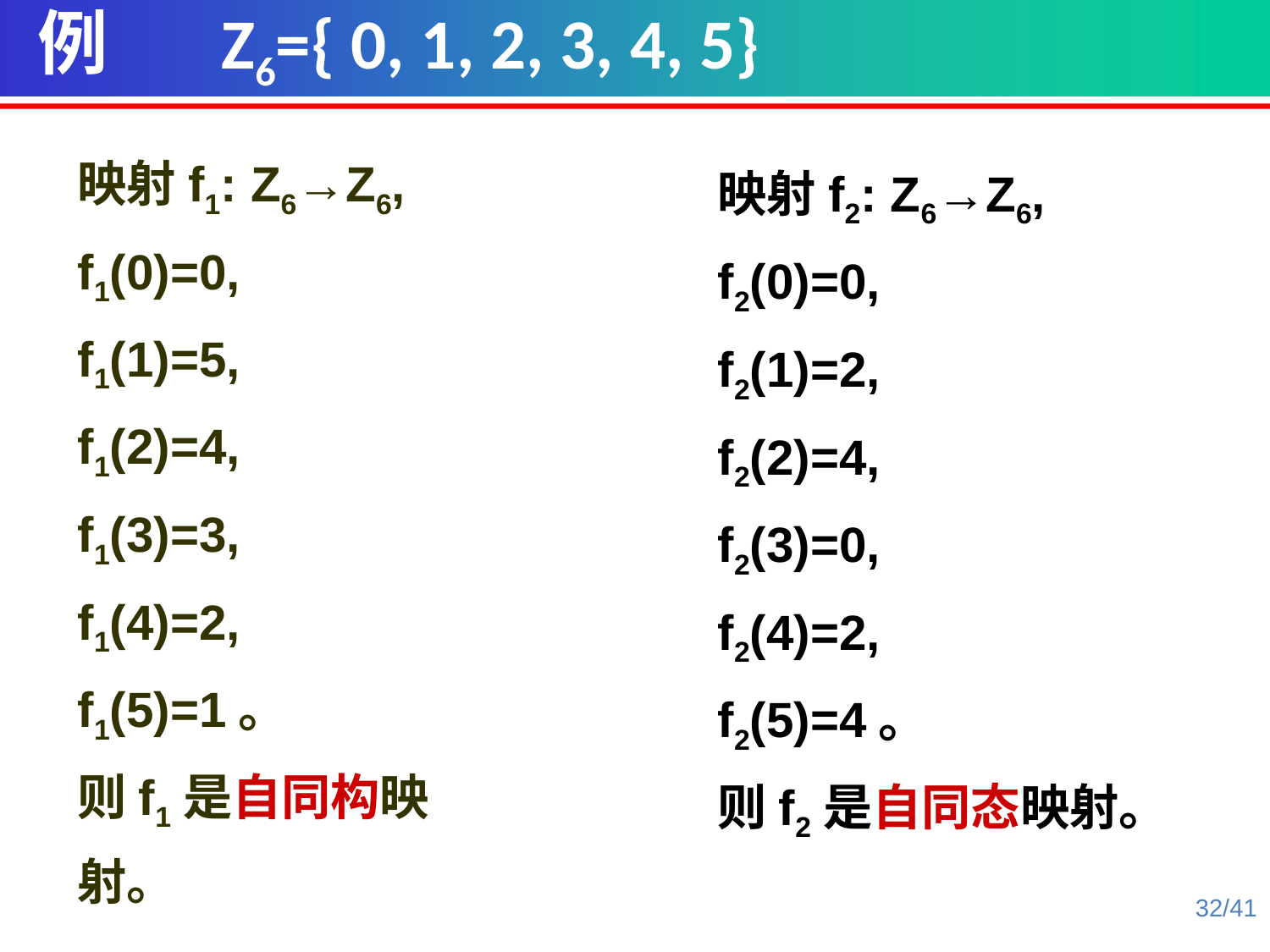

例      Z6={ 0, 1, 2, 3, 4, 5}
映射f1: Z6→Z6,
f1(0)=0,
f1(1)=5,
f1(2)=4,
f1(3)=3,
f1(4)=2,
f1(5)=1。
则f1是自同构映射。
映射f2: Z6→Z6,
f2(0)=0,
f2(1)=2,
f2(2)=4,
f2(3)=0,
f2(4)=2,
f2(5)=4。
则f2是自同态映射。
32/41